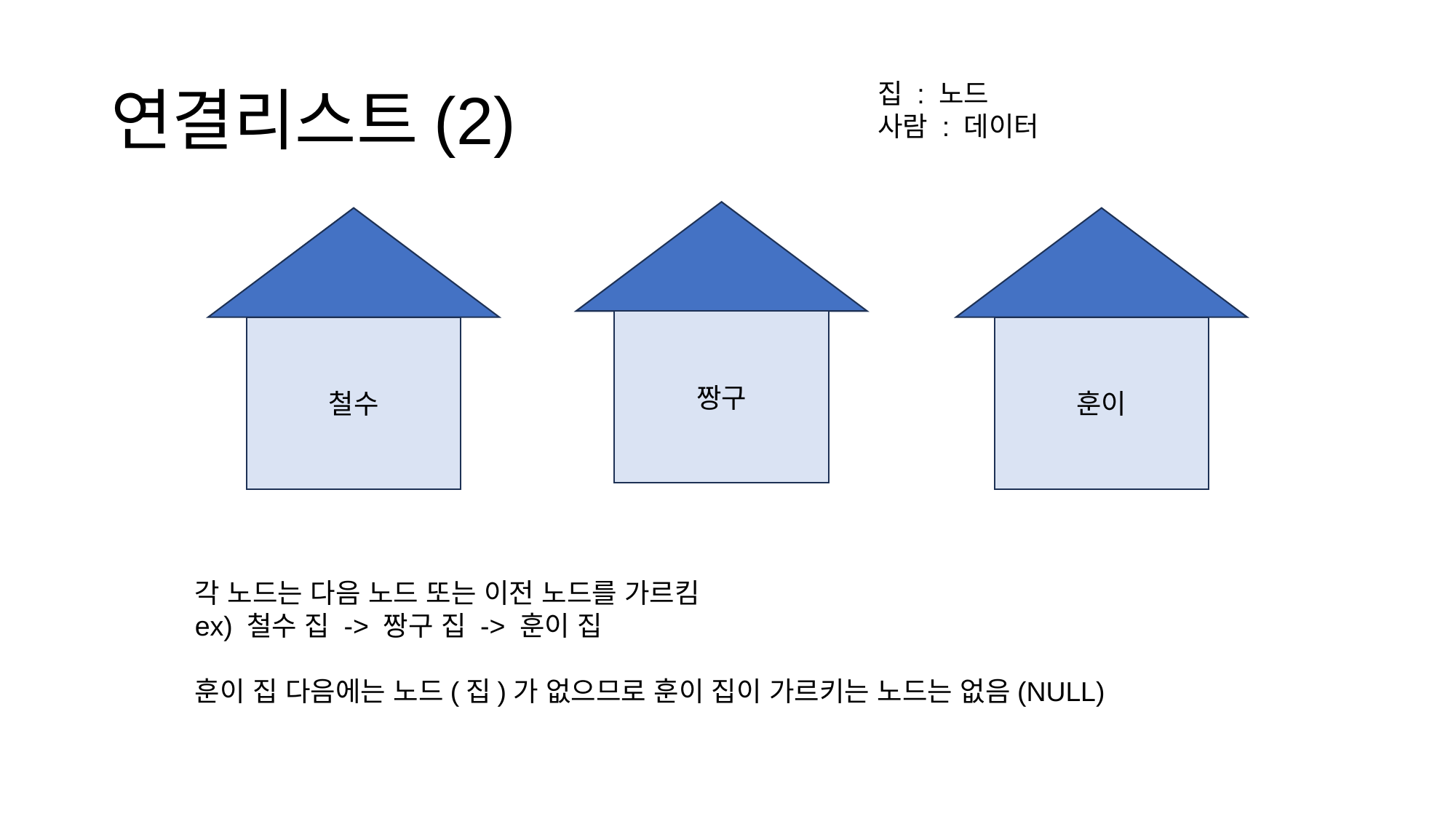

# 연결리스트(2)
집 : 노드
사람 : 데이터

짱구

철수

훈이
각 노드는 다음 노드 또는 이전 노드를 가르킴
ex) 철수 집 -> 짱구 집 -> 훈이 집

훈이 집 다음에는 노드(집)가 없으므로 훈이 집이 가르키는 노드는 없음(NULL)